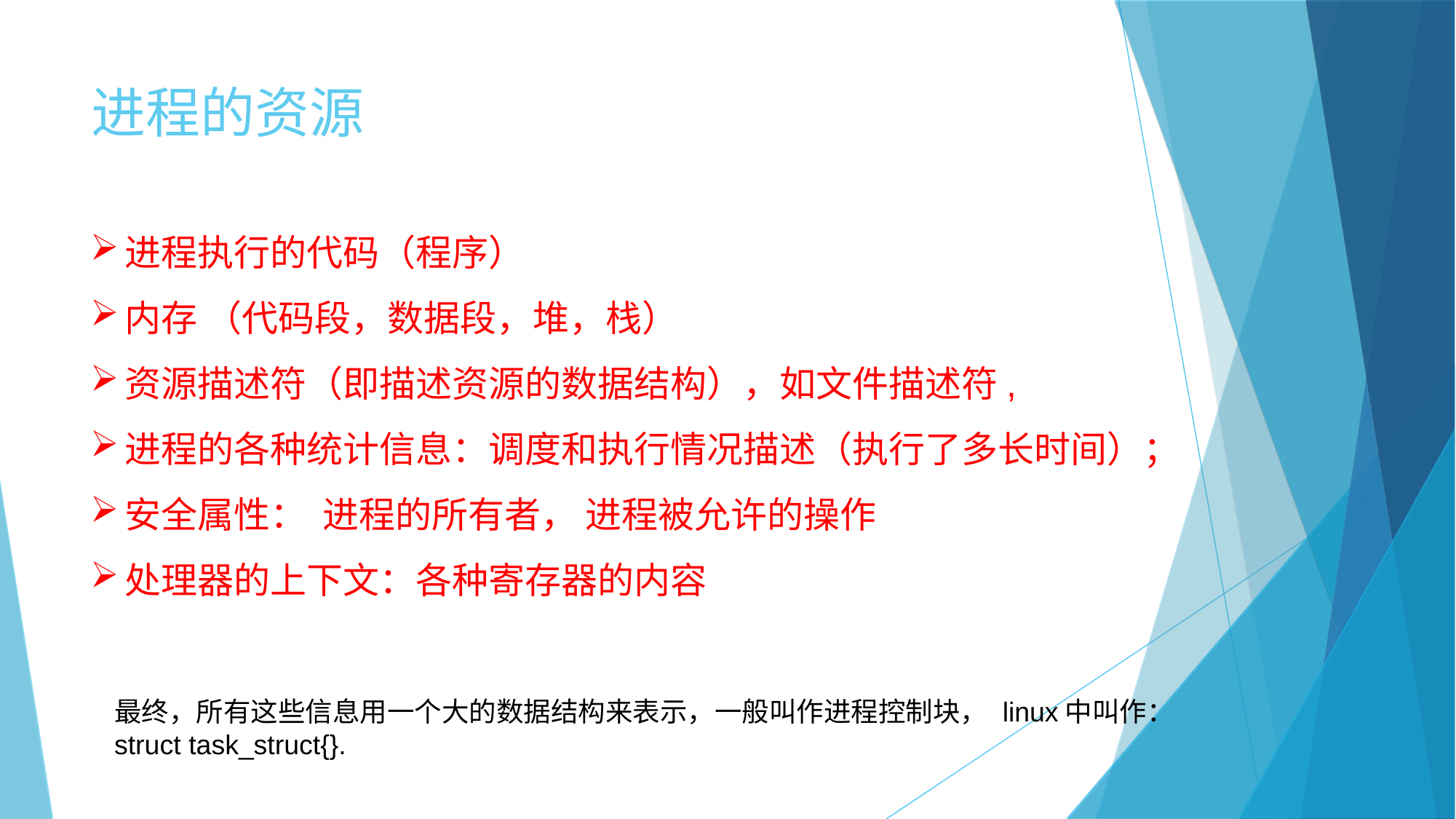

进程的资源
进程执行的代码（程序）
内存 （代码段，数据段，堆，栈）
资源描述符（即描述资源的数据结构），如文件描述符,
进程的各种统计信息：调度和执行情况描述（执行了多长时间）；
安全属性：  进程的所有者， 进程被允许的操作
处理器的上下文：各种寄存器的内容
最终，所有这些信息用一个大的数据结构来表示，一般叫作进程控制块， linux中叫作：struct task_struct{}.